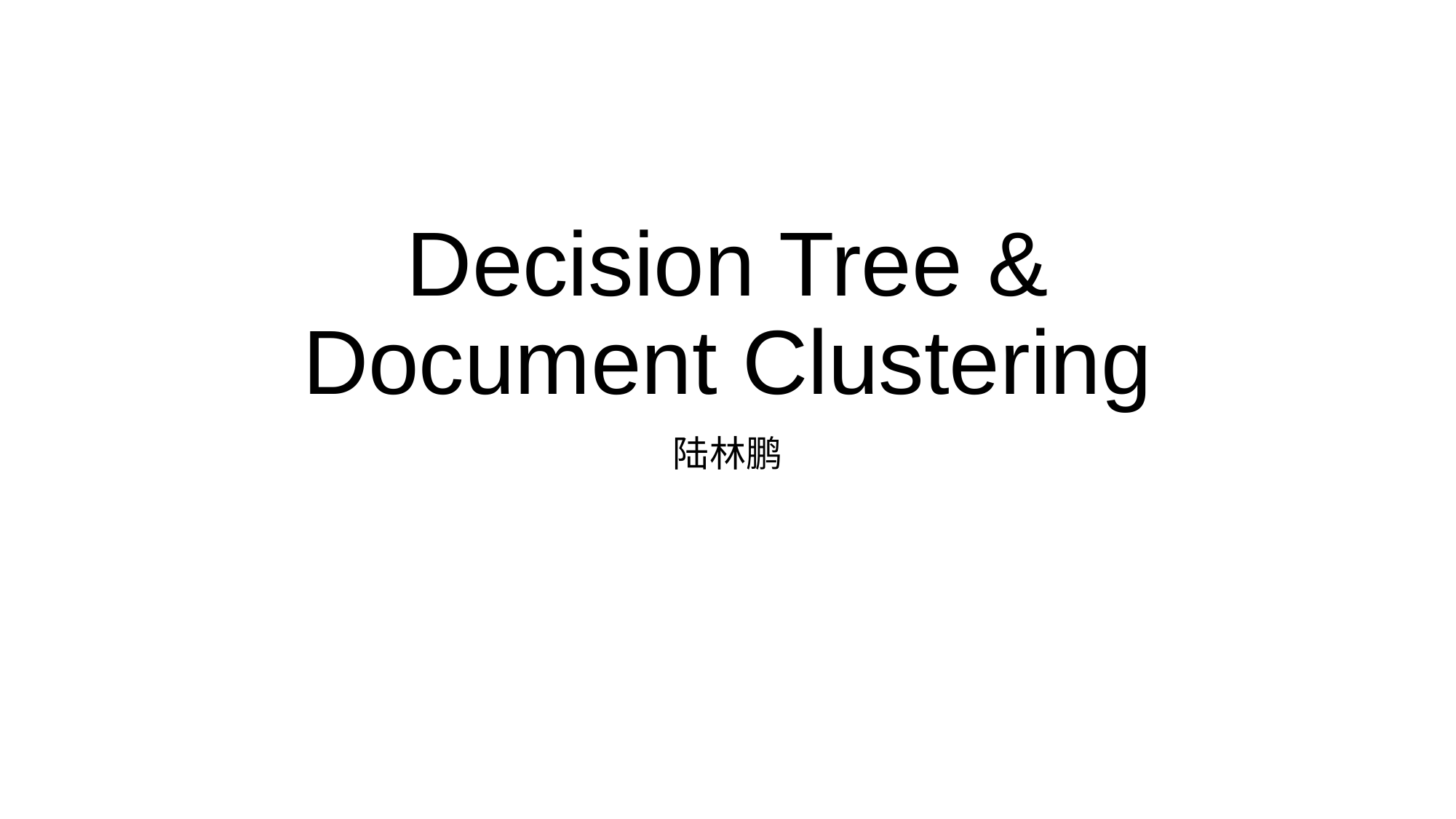

# Decision Tree & Document Clustering
陆林鹏